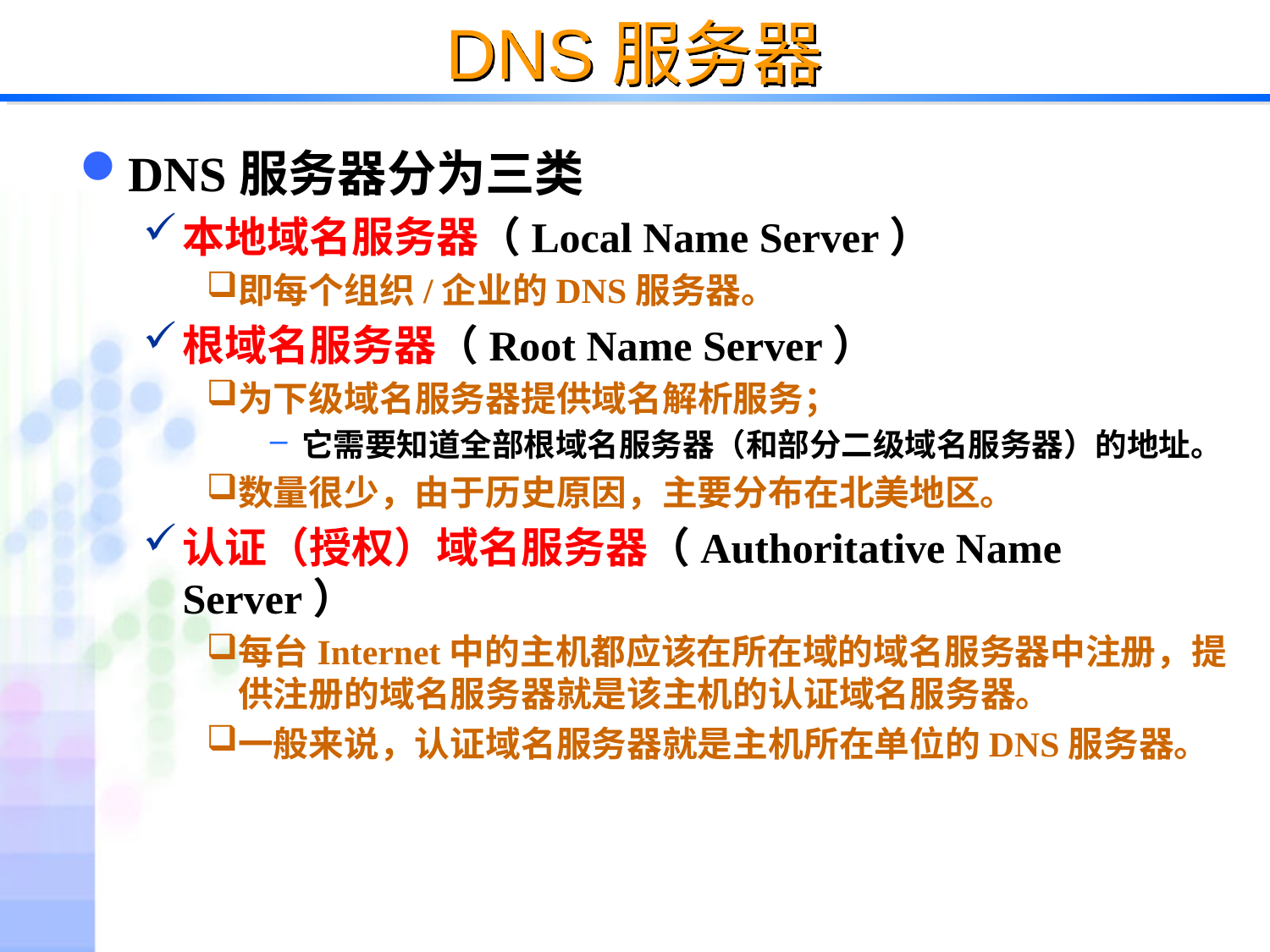

# DNS服务器
DNS服务器分为三类
本地域名服务器（Local Name Server）
即每个组织/企业的DNS服务器。
根域名服务器（Root Name Server）
为下级域名服务器提供域名解析服务；
它需要知道全部根域名服务器（和部分二级域名服务器）的地址。
数量很少，由于历史原因，主要分布在北美地区。
认证（授权）域名服务器（Authoritative Name Server）
每台Internet中的主机都应该在所在域的域名服务器中注册，提供注册的域名服务器就是该主机的认证域名服务器。
一般来说，认证域名服务器就是主机所在单位的DNS服务器。